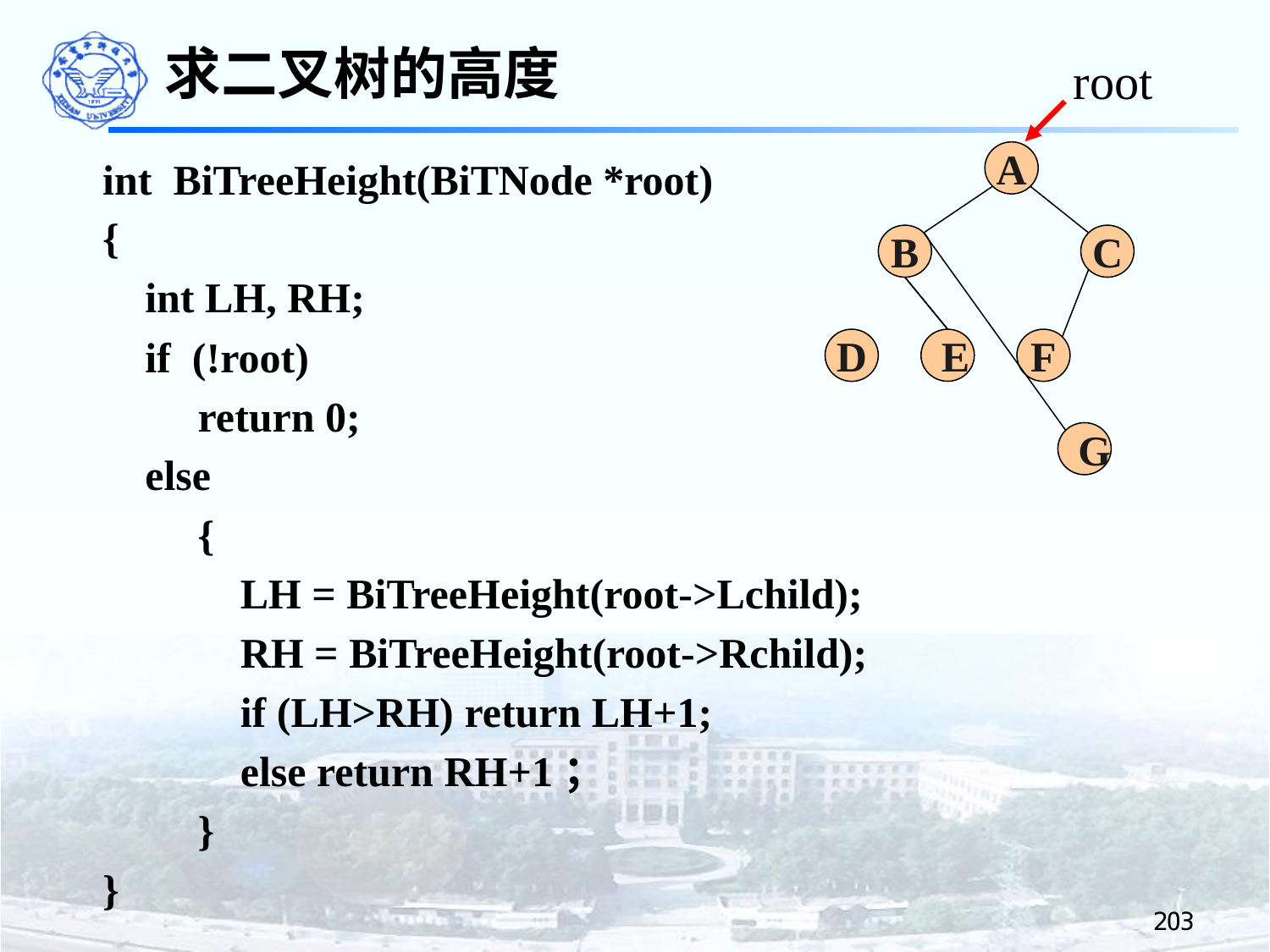

求二叉树的高度
root

A
B
C
D
E
F
G
int  BiTreeHeight(BiTNode *root)
{
    int LH, RH;
    if  (!root)
         return 0;
    else
         {
             LH = BiTreeHeight(root->Lchild);
             RH = BiTreeHeight(root->Rchild);
             if (LH>RH) return LH+1;
             else return RH+1；
         }
}
203